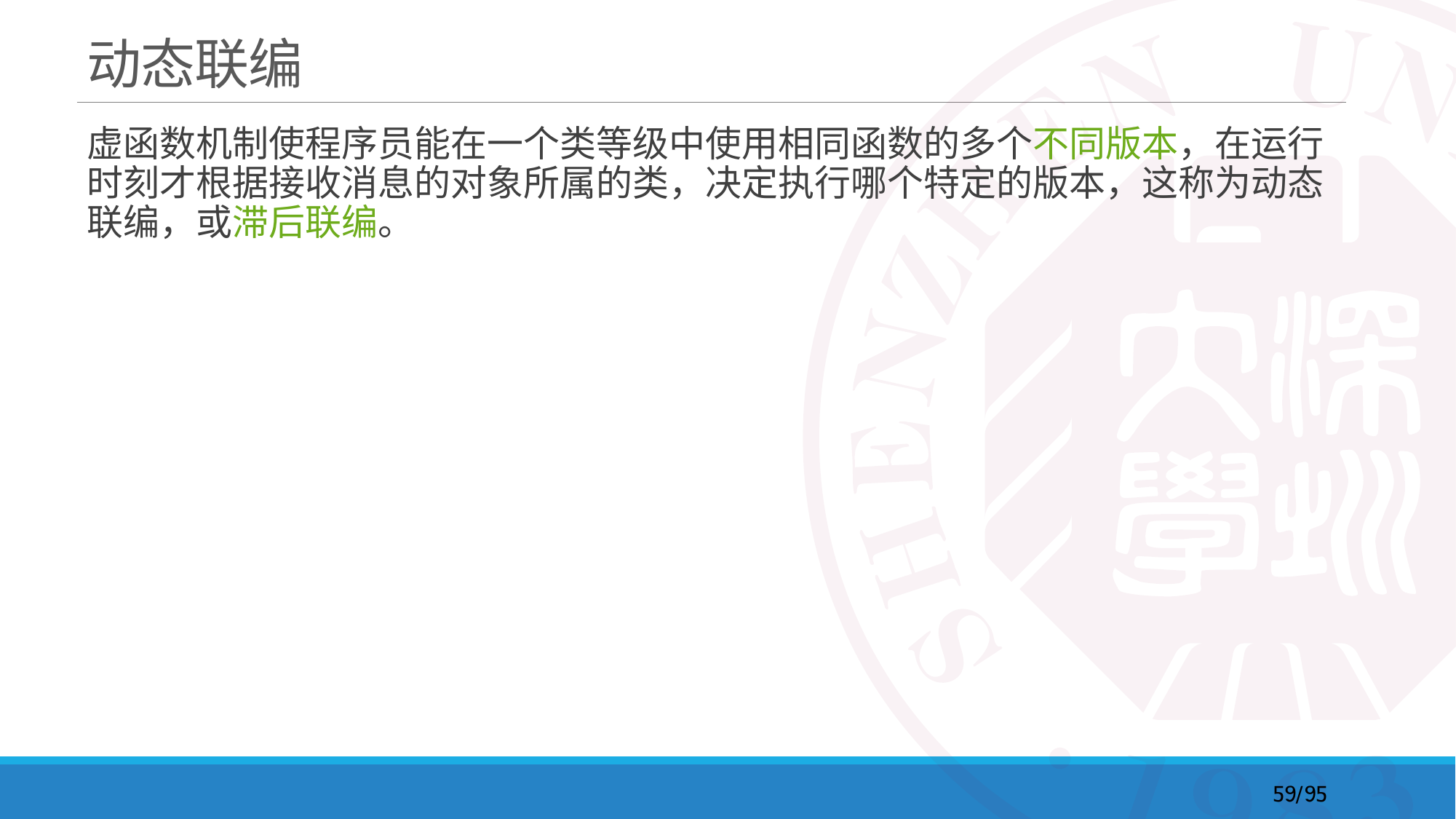

# 动态联编
虚函数机制使程序员能在一个类等级中使用相同函数的多个不同版本，在运行时刻才根据接收消息的对象所属的类，决定执行哪个特定的版本，这称为动态联编，或滞后联编。
59/95